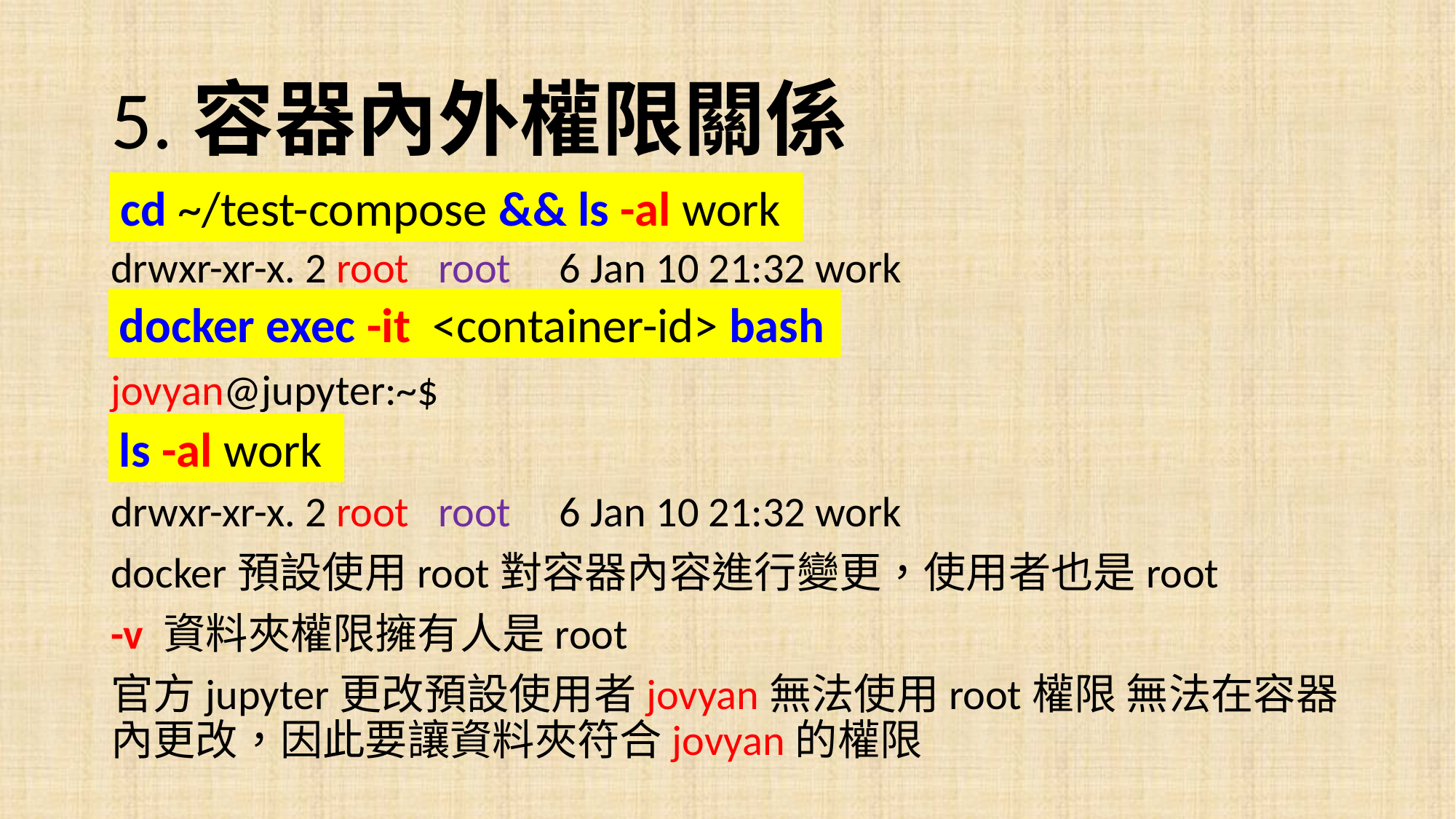

# 5.容器內外權限關係
cd ~/test-compose && ls -al work

drwxr-xr-x. 2 root   root     6 Jan 10 21:32 work

jovyan@jupyter:~$

drwxr-xr-x. 2 root   root     6 Jan 10 21:32 work
docker預設使用root對容器內容進行變更，使用者也是root
-v 資料夾權限擁有人是root
官方jupyter更改預設使用者jovyan無法使用root權限 無法在容器內更改，因此要讓資料夾符合jovyan的權限
docker exec -it  <container-id> bash
ls -al work